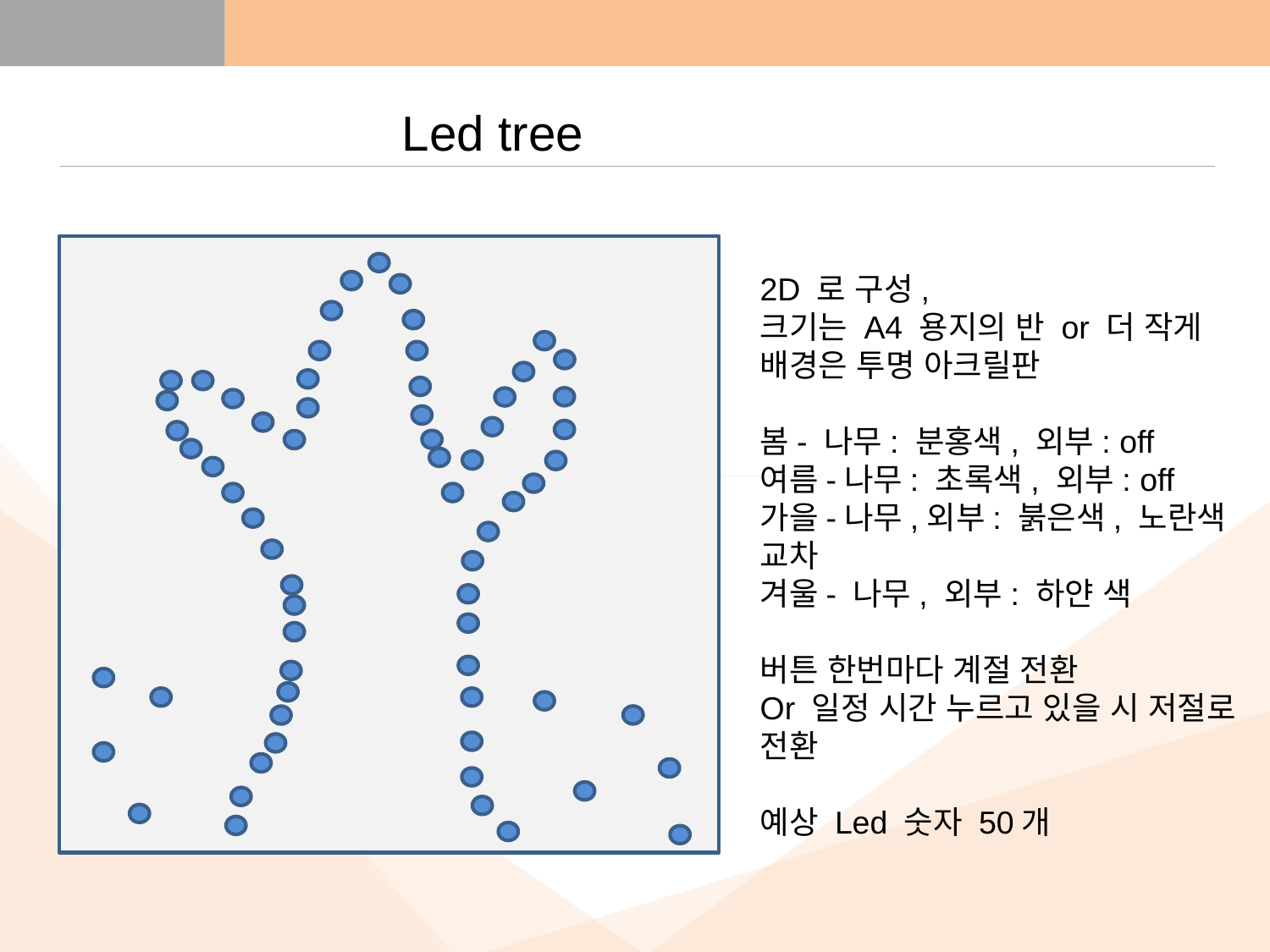

Led tree

2D 로 구성,
크기는 A4 용지의 반 or 더 작게
배경은 투명 아크릴판

봄- 나무: 분홍색, 외부: off
여름-나무: 초록색, 외부: off
가을-나무,외부: 붉은색, 노란색 교차
겨울- 나무, 외부: 하얀 색

버튼 한번마다 계절 전환
Or 일정 시간 누르고 있을 시 저절로 전환

예상 Led 숫자 50개